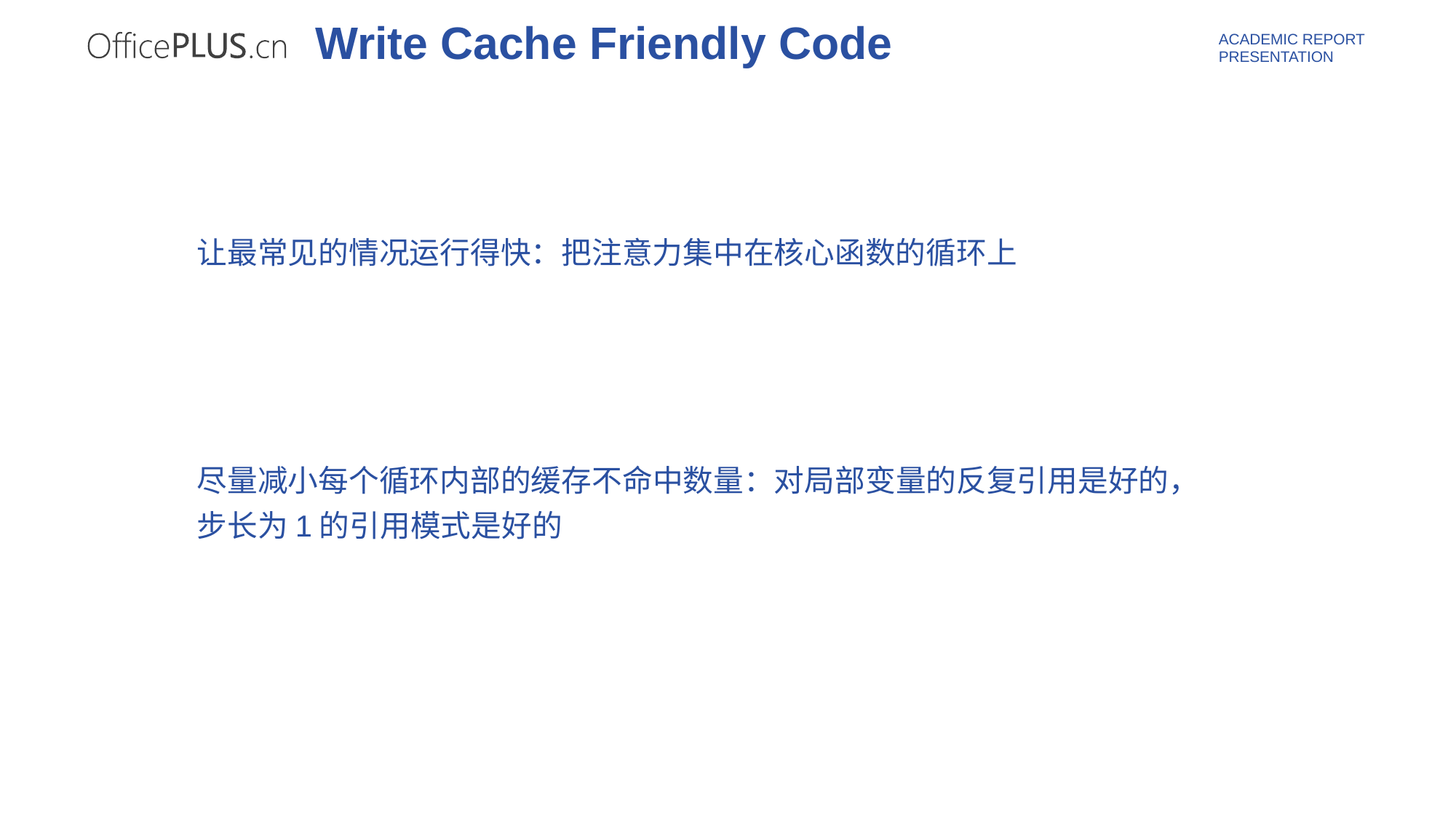

Write Cache Friendly Code
让最常见的情况运行得快：把注意力集中在核心函数的循环上
尽量减小每个循环内部的缓存不命中数量：对局部变量的反复引用是好的，
步长为1的引用模式是好的